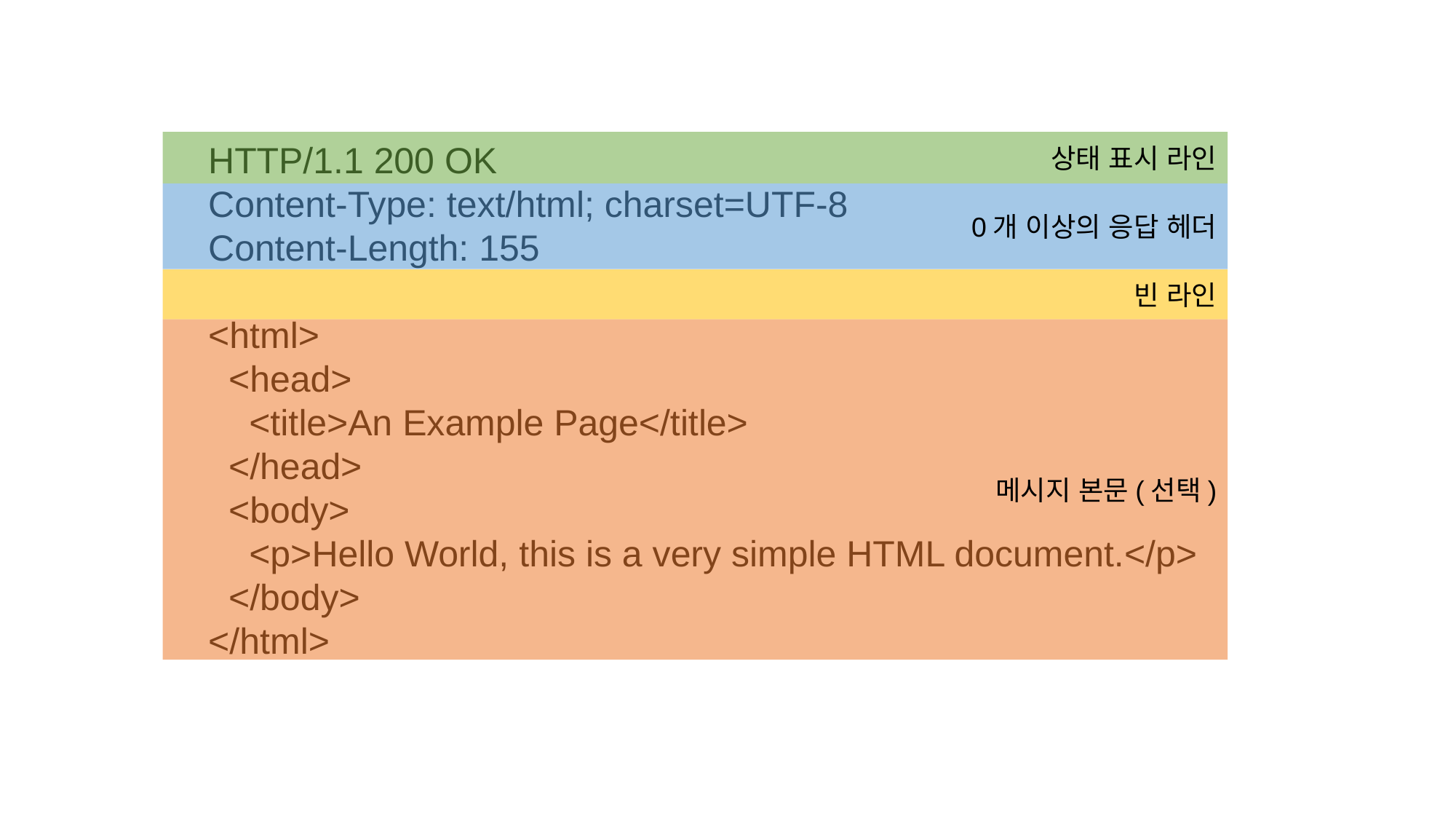

상태 표시 라인
HTTP/1.1 200 OK
Content-Type: text/html; charset=UTF-8
Content-Length: 155

<html>
  <head>
    <title>An Example Page</title>
  </head>
  <body>
    <p>Hello World, this is a very simple HTML document.</p>
  </body>
</html>
0개 이상의 응답 헤더
빈 라인
메시지 본문(선택)